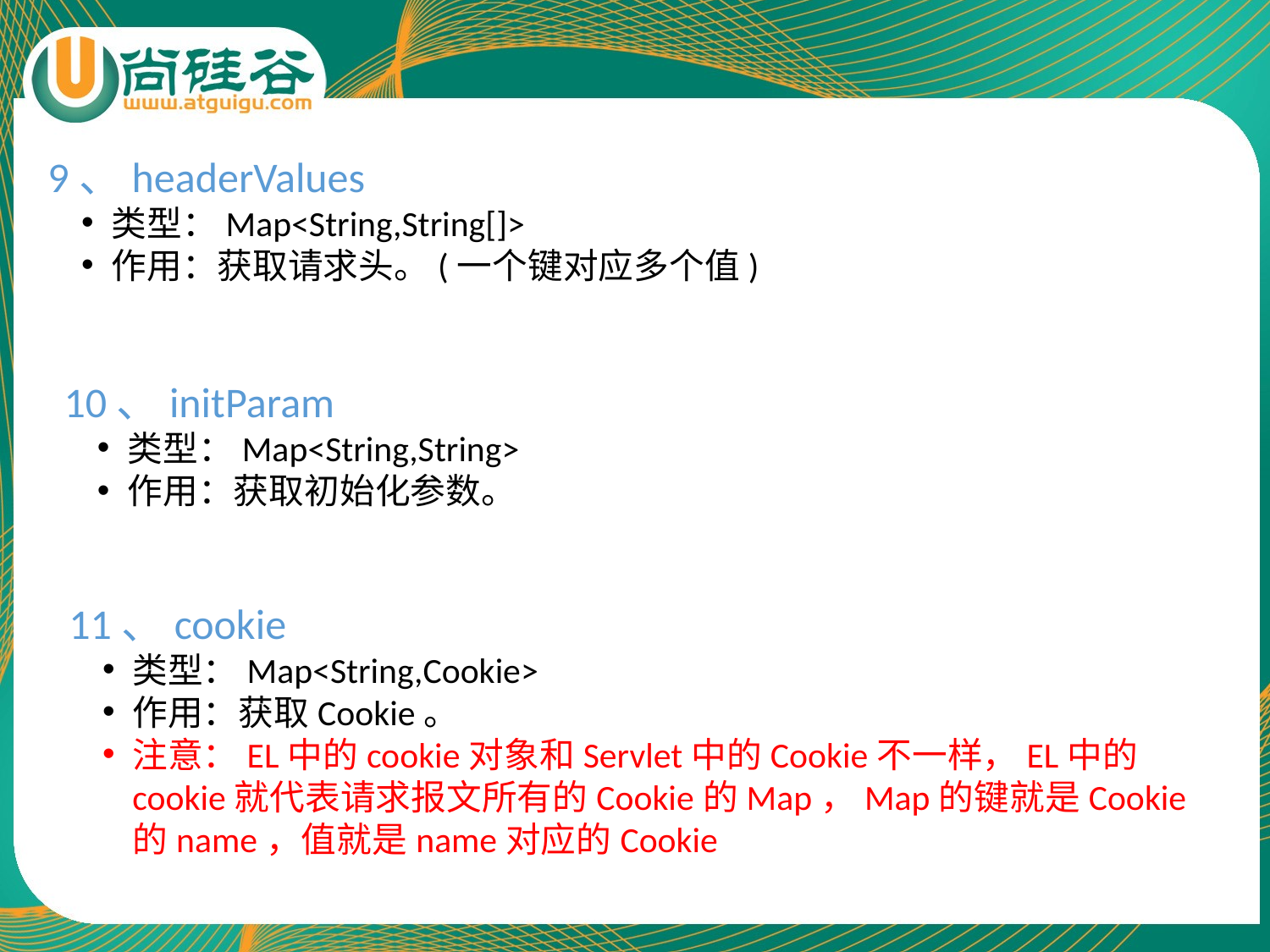

9、headerValues
类型：Map<String,String[]>
作用：获取请求头。(一个键对应多个值)

10、initParam
类型：Map<String,String>
作用：获取初始化参数。

11、cookie
类型：Map<String,Cookie>
作用：获取Cookie。
注意：EL中的cookie对象和Servlet中的Cookie不一样，EL中的cookie就代表请求报文所有的Cookie的Map，Map的键就是Cookie的name，值就是name对应的Cookie